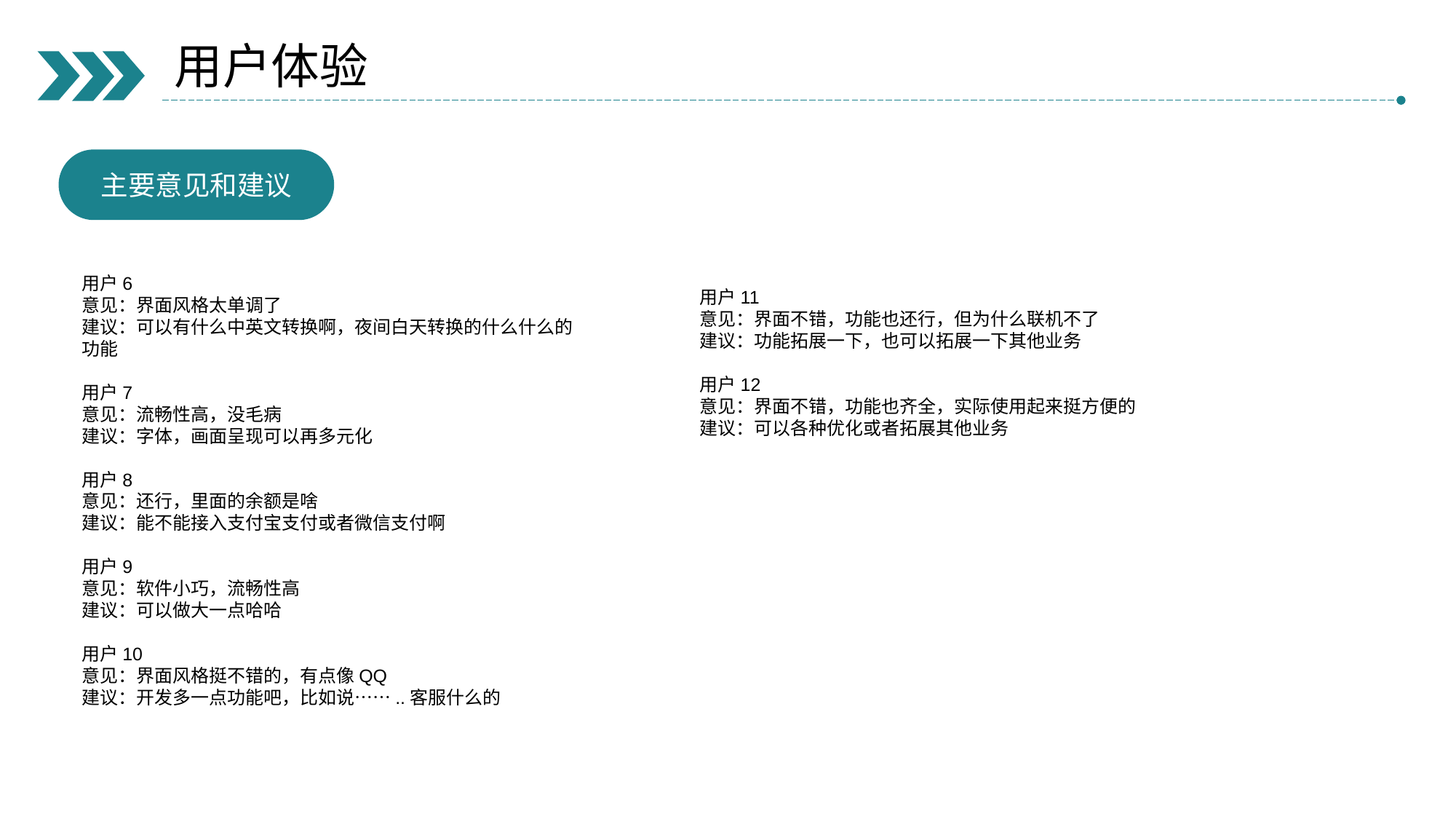

用户体验

主要意见和建议
用户6
意见：界面风格太单调了
建议：可以有什么中英文转换啊，夜间白天转换的什么什么的功能

用户7
意见：流畅性高，没毛病
建议：字体，画面呈现可以再多元化

用户8
意见：还行，里面的余额是啥
建议：能不能接入支付宝支付或者微信支付啊

用户9
意见：软件小巧，流畅性高
建议：可以做大一点哈哈

用户10
意见：界面风格挺不错的，有点像QQ
建议：开发多一点功能吧，比如说……..客服什么的
用户11
意见：界面不错，功能也还行，但为什么联机不了
建议：功能拓展一下，也可以拓展一下其他业务

用户12
意见：界面不错，功能也齐全，实际使用起来挺方便的
建议：可以各种优化或者拓展其他业务